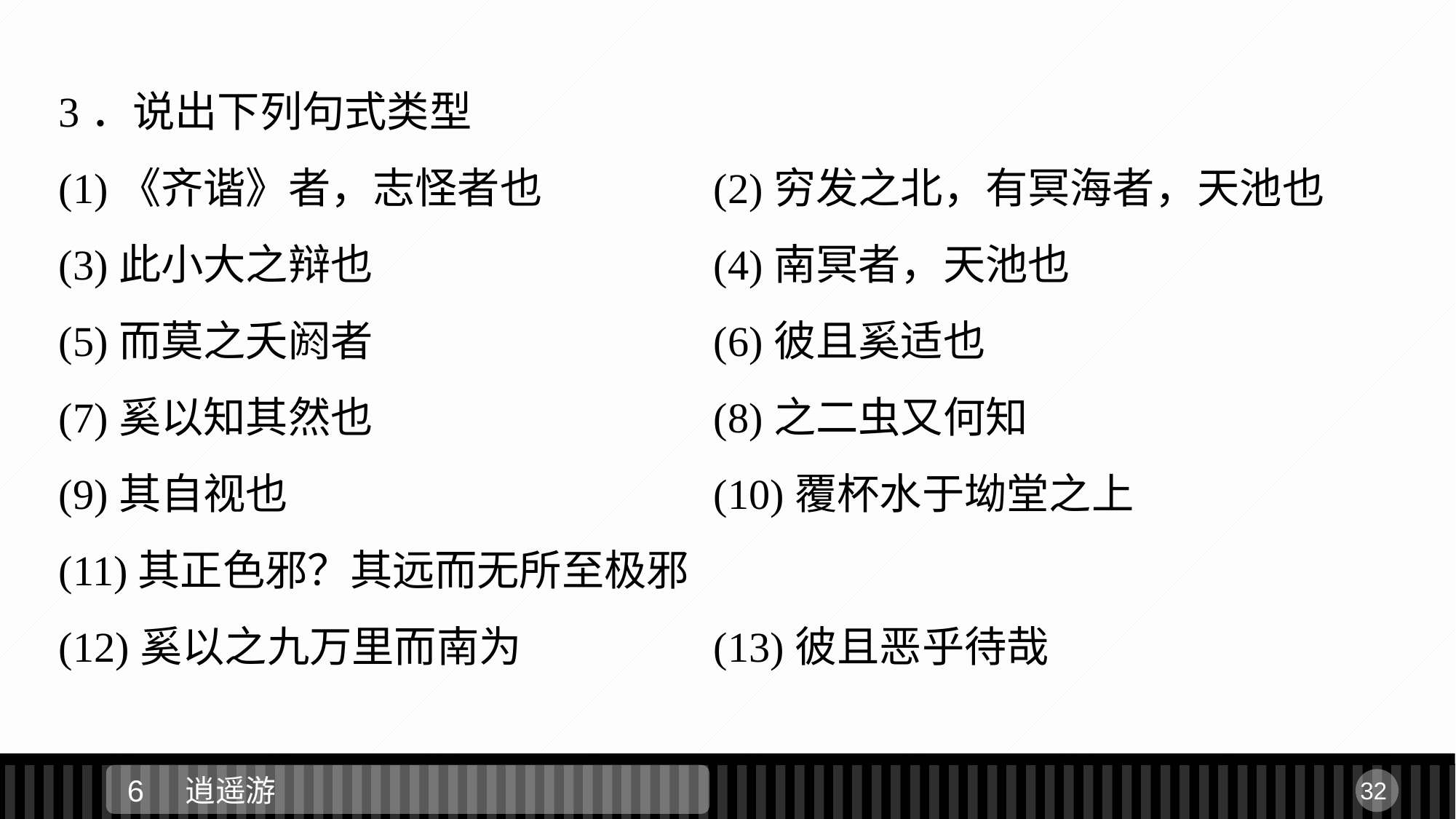

3．说出下列句式类型
(1)《齐谐》者，志怪者也		(2)穷发之北，有冥海者，天池也
(3)此小大之辩也				(4)南冥者，天池也
(5)而莫之夭阏者				(6)彼且奚适也
(7)奚以知其然也				(8)之二虫又何知
(9)其自视也				(10)覆杯水于坳堂之上
(11)其正色邪？其远而无所至极邪
(12)奚以之九万里而南为		(13)彼且恶乎待哉